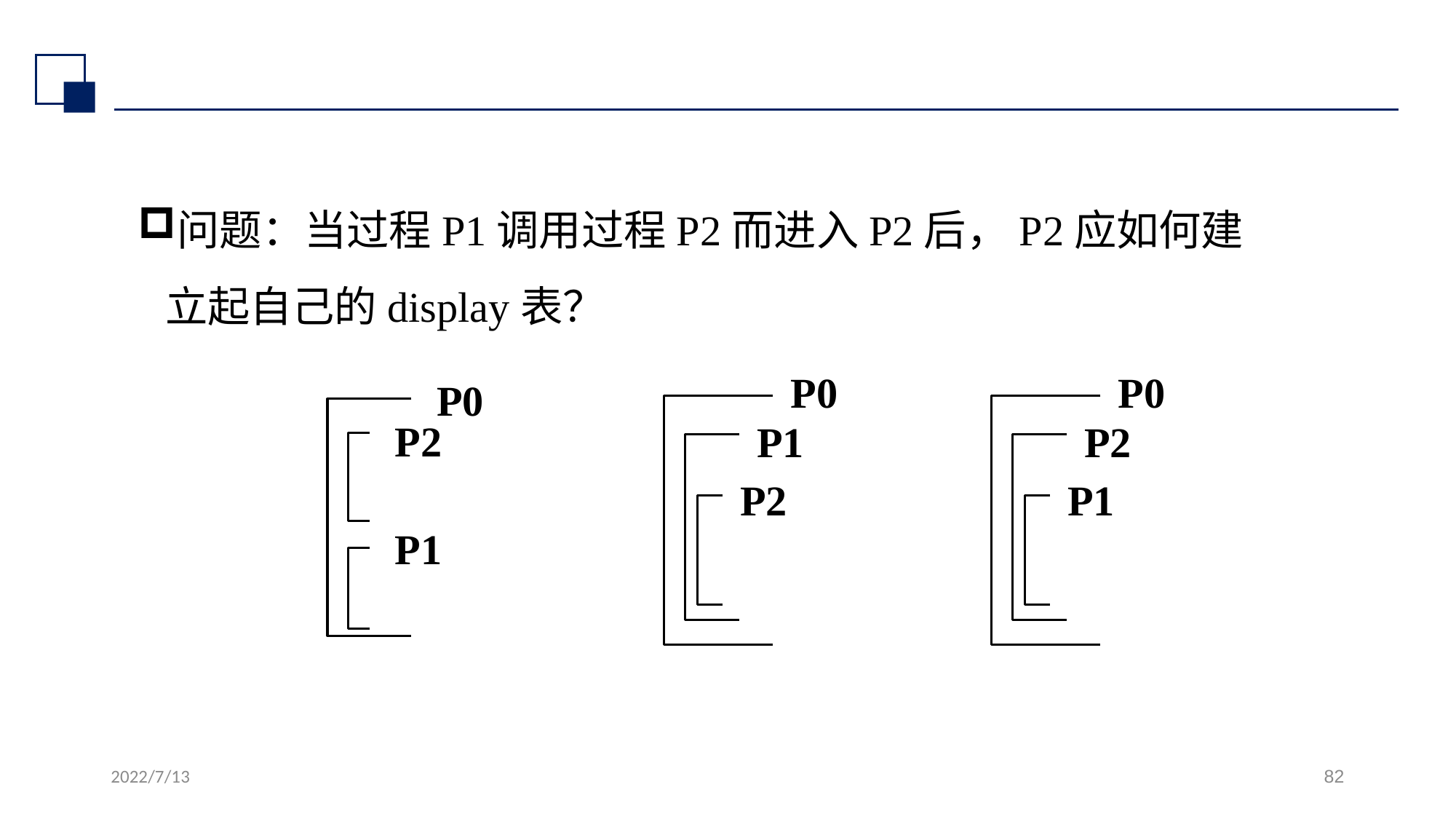

#
问题：当过程P1调用过程P2而进入P2后，P2应如何建立起自己的display表？
P0

P1

P2

P0

P2

P1

P0

P2

P1

2022/7/13
82